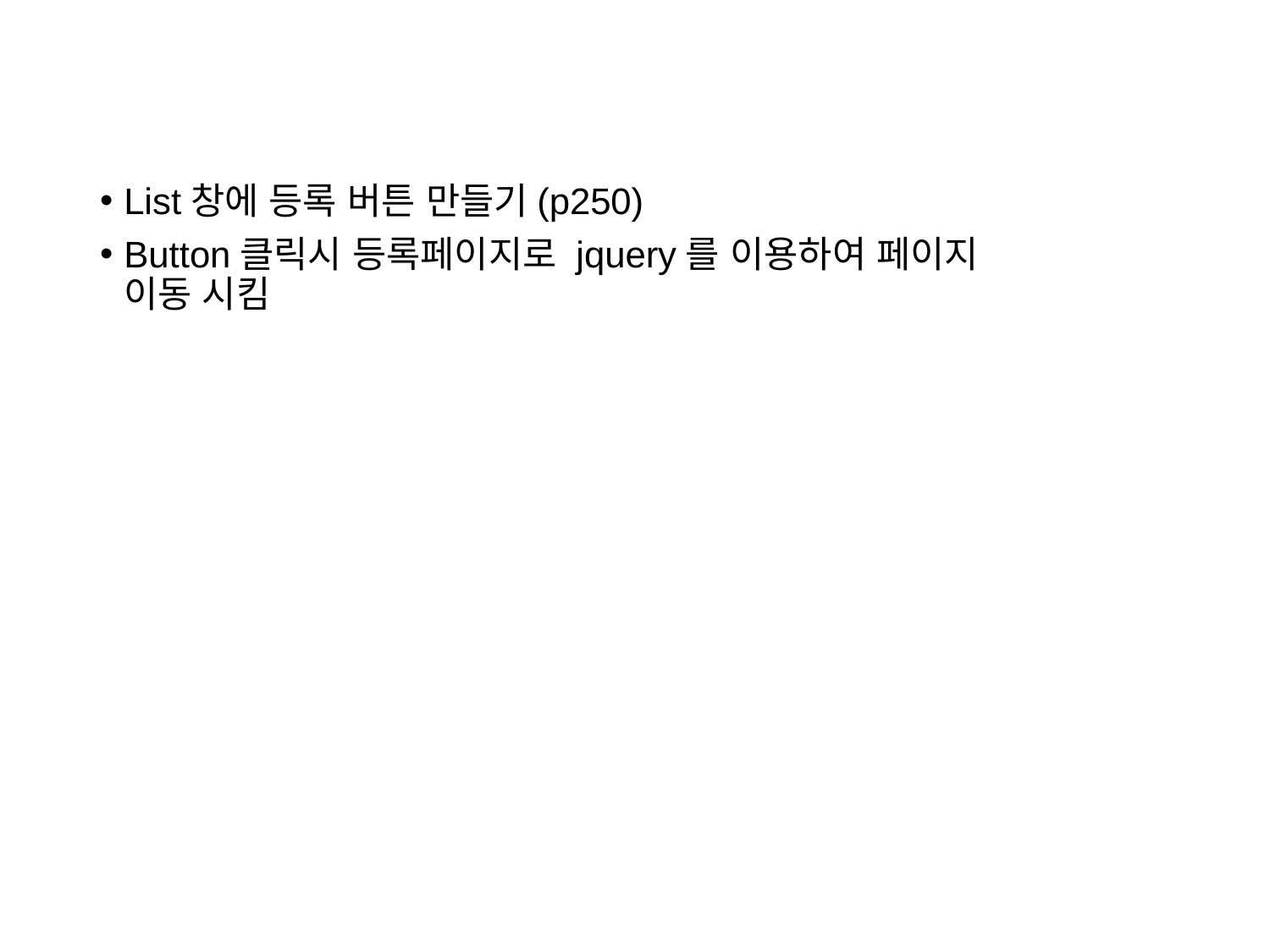

#
List창에 등록 버튼 만들기(p250)
Button클릭시 등록페이지로 jquery를 이용하여 페이지
이동 시킴